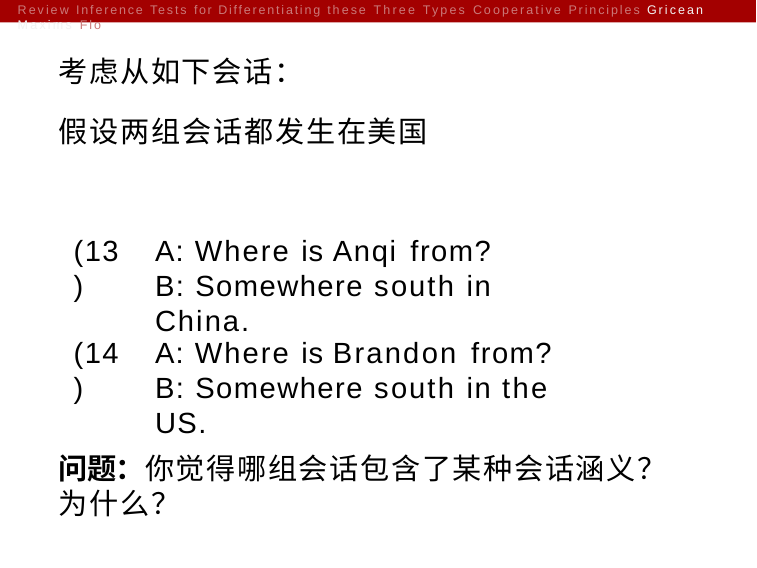

Review Inference Tests for Differentiating these Three Types Cooperative Principles Gricean Maxims Flo
# 考虑从如下会话：
假设两组会话都发生在美国
(13)
A: Where is Anqi from?
B: Somewhere south in China.
(14)
A: Where is Brandon from?
B: Somewhere south in the US.
问题：你觉得哪组会话包含了某种会话涵义？为什么？